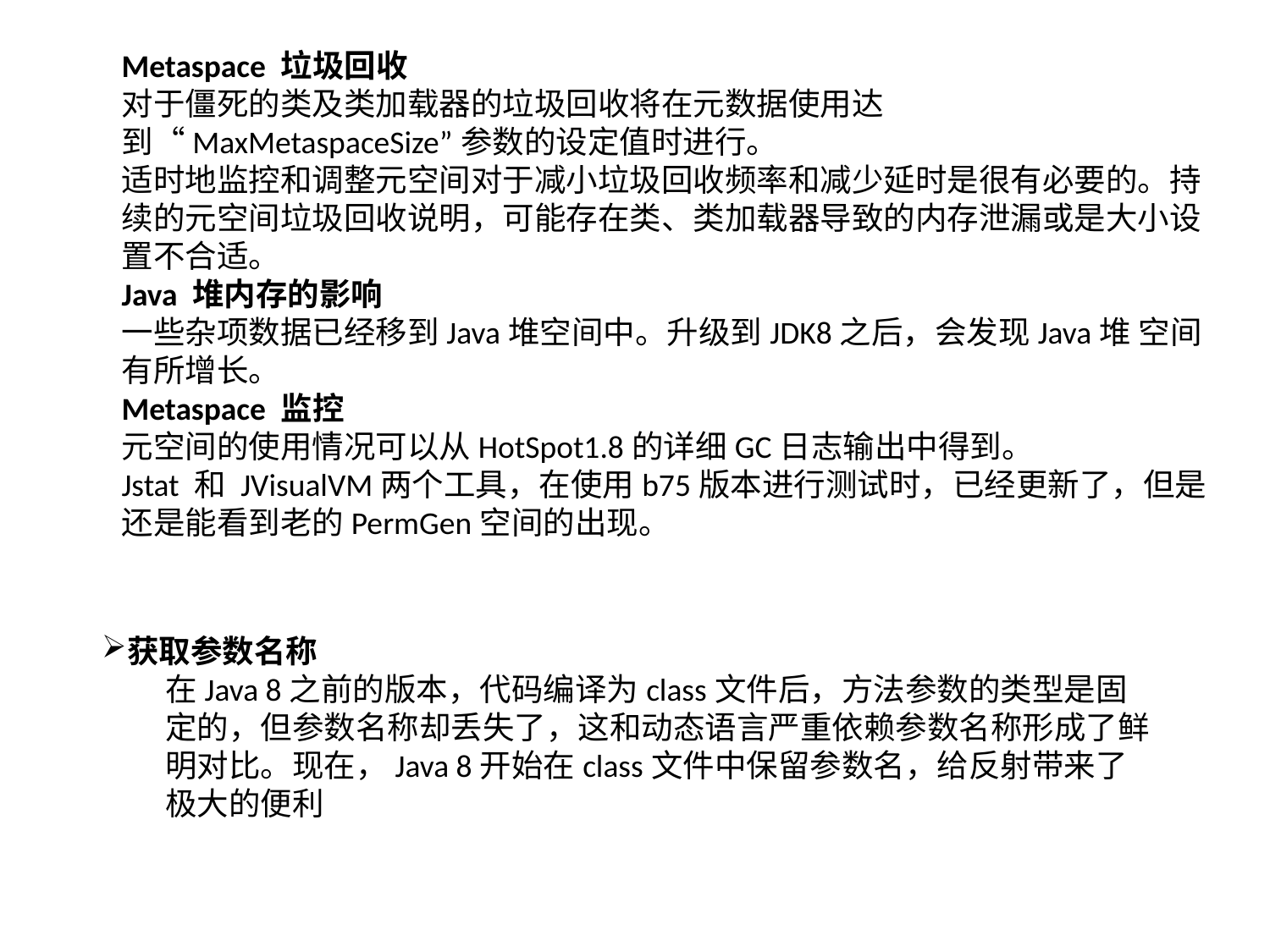

Metaspace 垃圾回收
对于僵死的类及类加载器的垃圾回收将在元数据使用达到“MaxMetaspaceSize”参数的设定值时进行。
适时地监控和调整元空间对于减小垃圾回收频率和减少延时是很有必要的。持续的元空间垃圾回收说明，可能存在类、类加载器导致的内存泄漏或是大小设置不合适。
Java 堆内存的影响
一些杂项数据已经移到Java堆空间中。升级到JDK8之后，会发现Java堆 空间有所增长。
Metaspace 监控
元空间的使用情况可以从HotSpot1.8的详细GC日志输出中得到。
Jstat 和 JVisualVM两个工具，在使用b75版本进行测试时，已经更新了，但是还是能看到老的PermGen空间的出现。
获取参数名称
在Java 8之前的版本，代码编译为class文件后，方法参数的类型是固定的，但参数名称却丢失了，这和动态语言严重依赖参数名称形成了鲜明对比。现在，Java 8开始在class文件中保留参数名，给反射带来了极大的便利